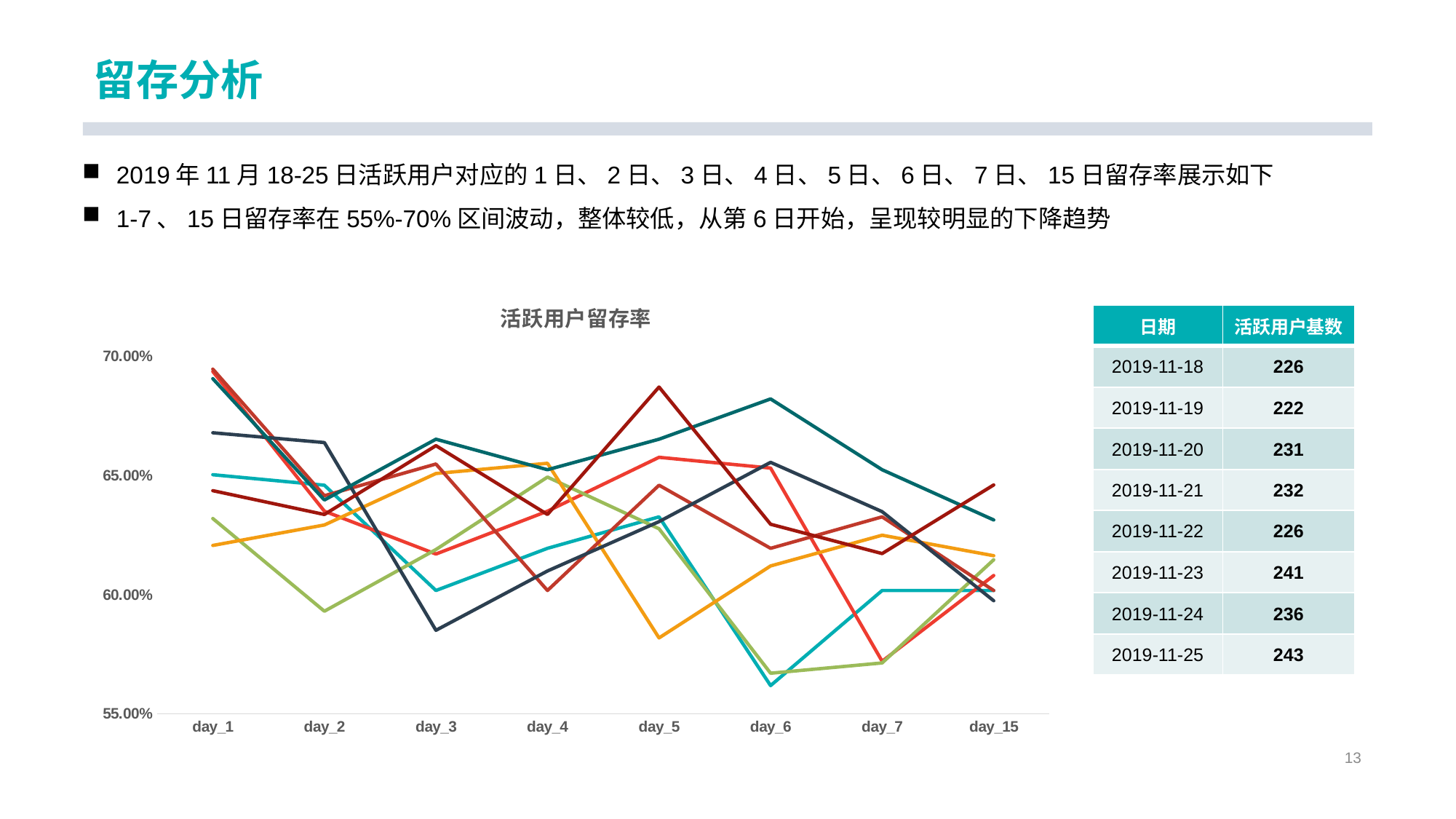

# 留存分析
2019年11月18-25日活跃用户对应的1日、2日、3日、4日、5日、6日、7日、15日留存率展示如下
1-7、15日留存率在55%-70%区间波动，整体较低，从第6日开始，呈现较明显的下降趋势

### Chart: 活跃用户留存率

| Category |  |  |  |  |  |  |  |  |
|---|---|---|---|---|---|---|---|---|
| day_1 | 0.6504 | 0.6937 | 0.632 | 0.6207 | 0.6947 | 0.668 | 0.6907 | 0.6437 |
| day_2 | 0.646 | 0.6351 | 0.5931 | 0.6293 | 0.6416 | 0.6639 | 0.6398 | 0.6337 |
| day_3 | 0.6018 | 0.6171 | 0.619 | 0.6509 | 0.6549 | 0.5851 | 0.6653 | 0.6626 |
| day_4 | 0.6195 | 0.6351 | 0.6494 | 0.6552 | 0.6018 | 0.61 | 0.6525 | 0.6337 |
| day_5 | 0.6327 | 0.6577 | 0.6277 | 0.5819 | 0.646 | 0.6307 | 0.6653 | 0.6872 |
| day_6 | 0.5619 | 0.6532 | 0.5671 | 0.6121 | 0.6195 | 0.6556 | 0.6822 | 0.6296 |
| day_7 | 0.6018 | 0.5721 | 0.5714 | 0.625 | 0.6327 | 0.6349 | 0.6525 | 0.6173 |
| day_15 | 0.6018 | 0.6081 | 0.6147 | 0.6164 | 0.6018 | 0.5975 | 0.6314 | 0.6461 |
| 日期 | 活跃用户基数 |
| --- | --- |
| 2019-11-18 | 226 |
| 2019-11-19 | 222 |
| 2019-11-20 | 231 |
| 2019-11-21 | 232 |
| 2019-11-22 | 226 |
| 2019-11-23 | 241 |
| 2019-11-24 | 236 |
| 2019-11-25 | 243 |
13